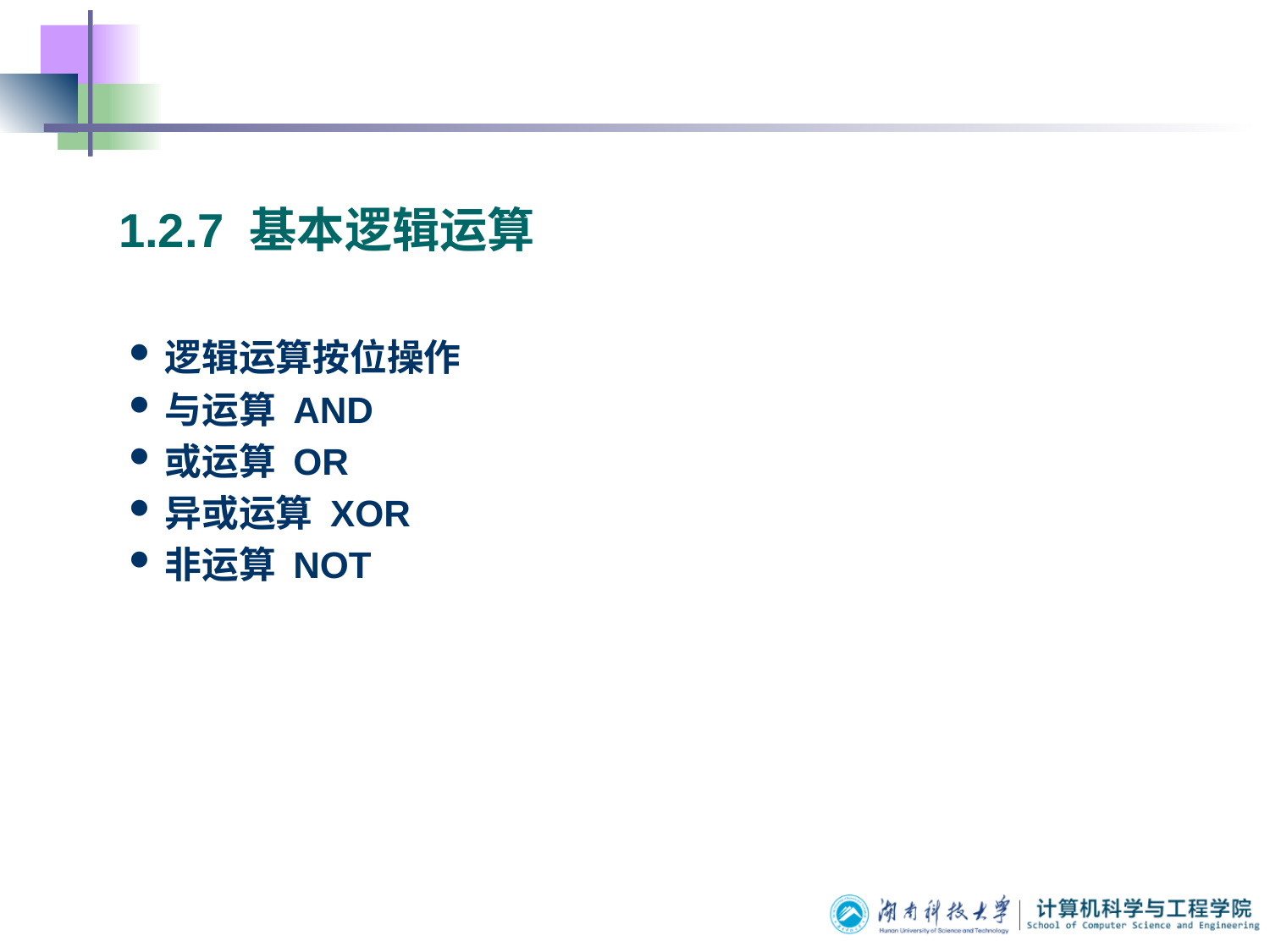

# 1.2.7 基本逻辑运算
逻辑运算按位操作
与运算 AND
或运算 OR
异或运算 XOR
非运算 NOT